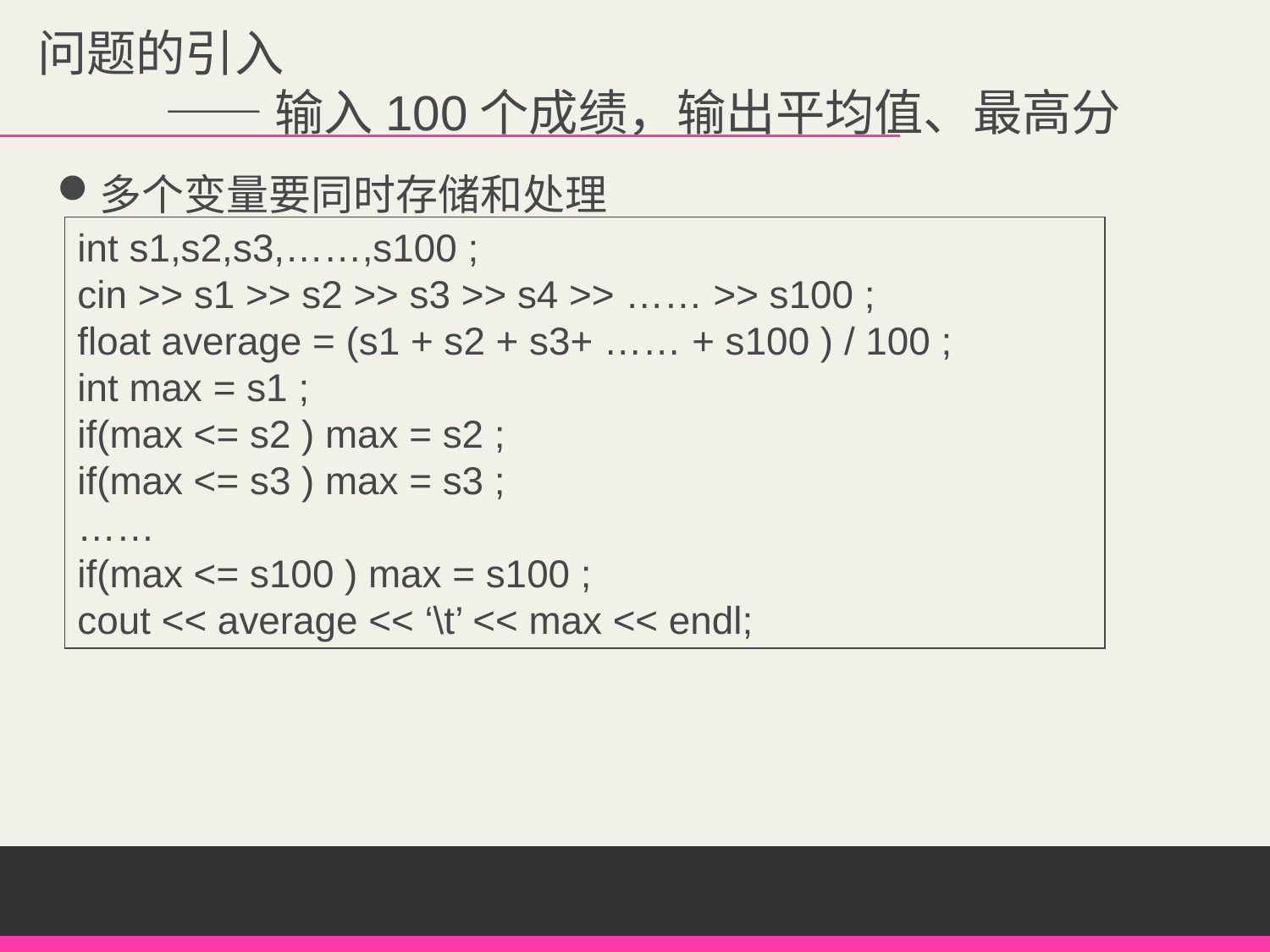

问题的引入
	——输入100个成绩，输出平均值、最高分
多个变量要同时存储和处理

int s1,s2,s3,……,s100 ;
cin >> s1 >> s2 >> s3 >> s4 >> …… >> s100 ;
float average = (s1 + s2 + s3+ …… + s100 ) / 100 ;
int max = s1 ;
if(max <= s2 ) max = s2 ;
if(max <= s3 ) max = s3 ;
……
if(max <= s100 ) max = s100 ;
cout << average << ‘\t’ << max << endl;